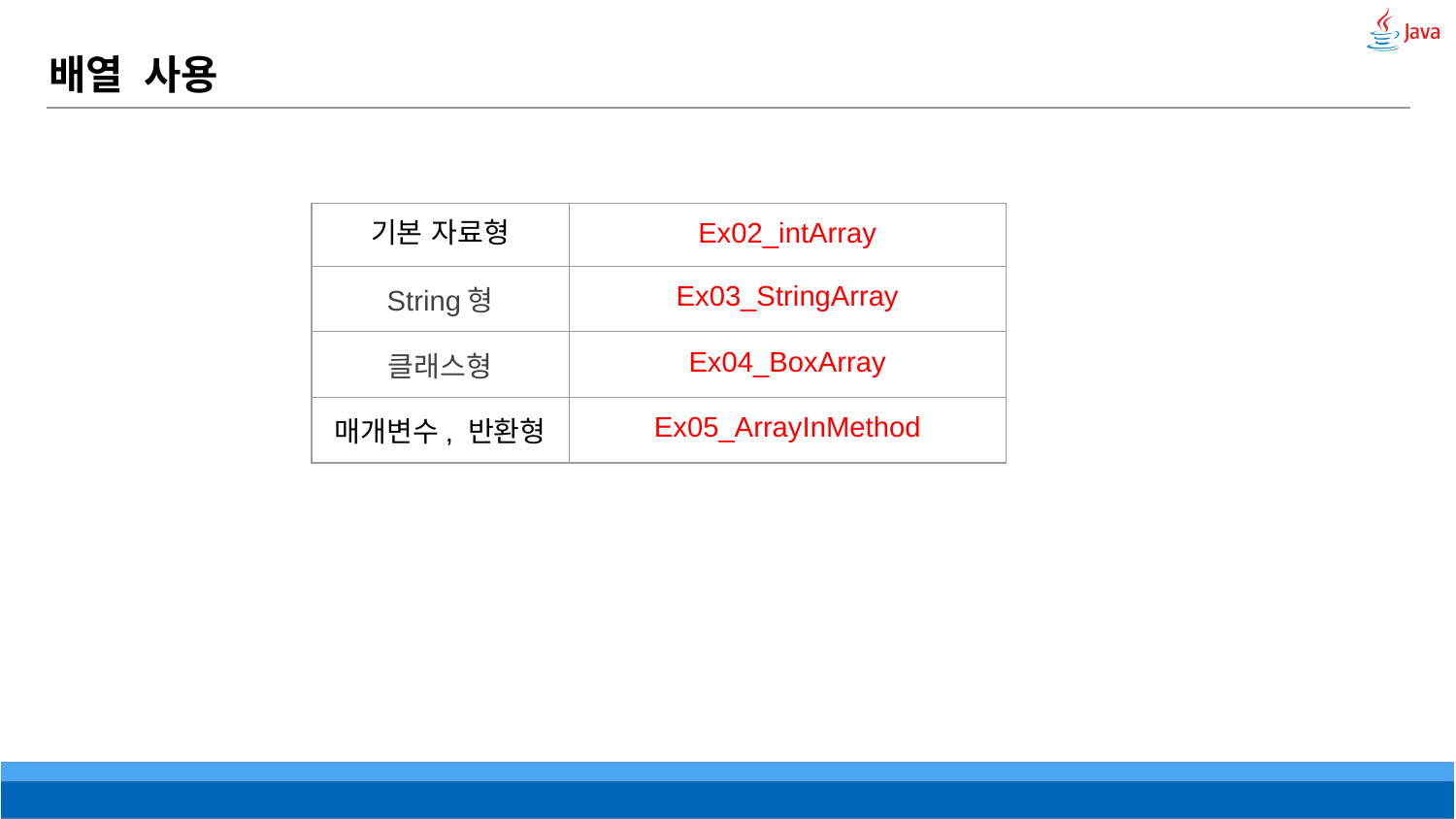

# 배열 사용
| 기본 자료형 | Ex02\_intArray |
| --- | --- |
| String형 | Ex03\_StringArray |
| 클래스형 | Ex04\_BoxArray |
| 매개변수, 반환형 | Ex05\_ArrayInMethod |